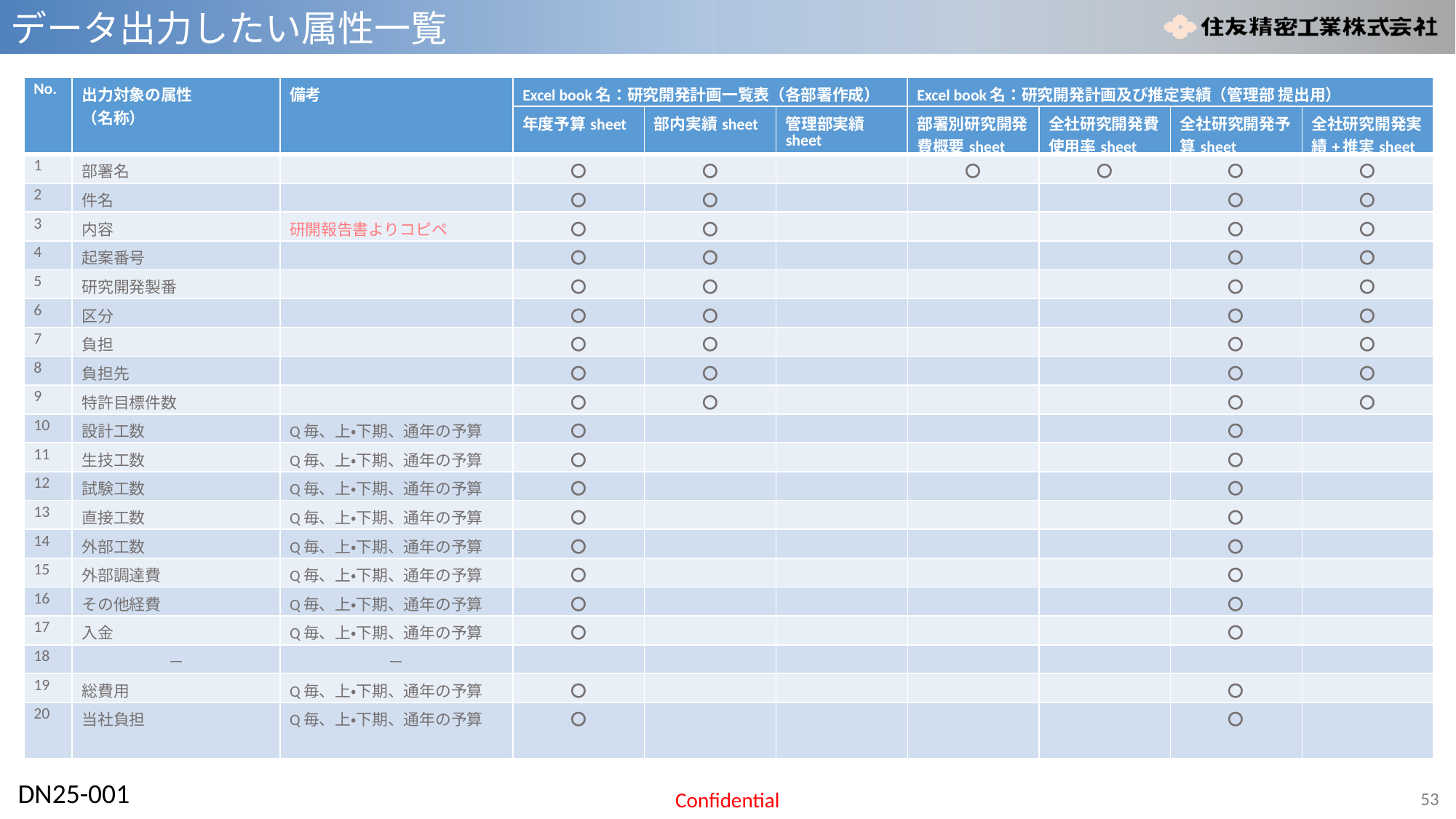

データ出力したい属性一覧
| No. | 出力対象の属性 （名称） | 備考 | Excel book名：研究開発計画一覧表（各部署作成） |  |  | Excel book名：研究開発計画及び推定実績（管理部 提出用） |  |  |  |
| --- | --- | --- | --- | --- | --- | --- | --- | --- | --- |
|  |  |  | 年度予算sheet | 部内実績sheet | 管理部実績 sheet | 部署別研究開発費概要sheet | 全社研究開発費使用率sheet | 全社研究開発予算sheet | 全社研究開発実績+推実sheet |
| 1 | 部署名 |  | 〇 | 〇 |  | 〇 | 〇 | 〇 | 〇 |
| 2 | 件名 |  | 〇 | 〇 |  |  |  | 〇 | 〇 |
| 3 | 内容 | 研開報告書よりコピペ | 〇 | 〇 |  |  |  | 〇 | 〇 |
| 4 | 起案番号 |  | 〇 | 〇 |  |  |  | 〇 | 〇 |
| 5 | 研究開発製番 |  | 〇 | 〇 |  |  |  | 〇 | 〇 |
| 6 | 区分 |  | 〇 | 〇 |  |  |  | 〇 | 〇 |
| 7 | 負担 |  | 〇 | 〇 |  |  |  | 〇 | 〇 |
| 8 | 負担先 |  | 〇 | 〇 |  |  |  | 〇 | 〇 |
| 9 | 特許目標件数 |  | 〇 | 〇 |  |  |  | 〇 | 〇 |
| 10 | 設計工数 | Q毎、上・下期、通年の予算 | 〇 |  |  |  |  | 〇 |  |
| 11 | 生技工数 | Q毎、上・下期、通年の予算 | 〇 |  |  |  |  | 〇 |  |
| 12 | 試験工数 | Q毎、上・下期、通年の予算 | 〇 |  |  |  |  | 〇 |  |
| 13 | 直接工数 | Q毎、上・下期、通年の予算 | 〇 |  |  |  |  | 〇 |  |
| 14 | 外部工数 | Q毎、上・下期、通年の予算 | 〇 |  |  |  |  | 〇 |  |
| 15 | 外部調達費 | Q毎、上・下期、通年の予算 | 〇 |  |  |  |  | 〇 |  |
| 16 | その他経費 | Q毎、上・下期、通年の予算 | 〇 |  |  |  |  | 〇 |  |
| 17 | 入金 | Q毎、上・下期、通年の予算 | 〇 |  |  |  |  | 〇 |  |
| 18 | － | － |  |  |  |  |  |  |  |
| 19 | 総費用 | Q毎、上・下期、通年の予算 | 〇 |  |  |  |  | 〇 |  |
| 20 | 当社負担 | Q毎、上・下期、通年の予算 | 〇 |  |  |  |  | 〇 |  |